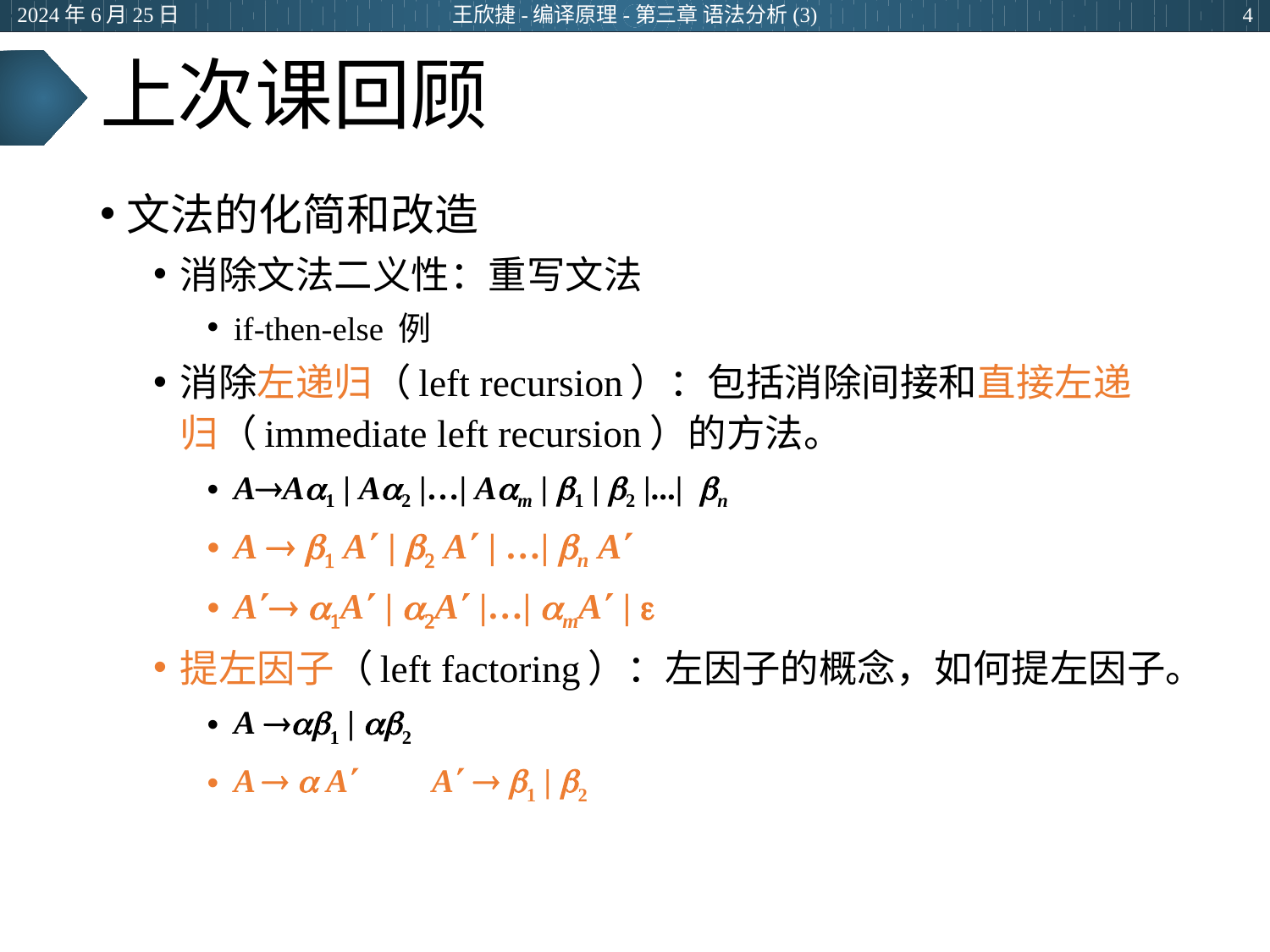

2024年6月25日
王欣捷-编译原理-第三章 语法分析(3)
4
# 上次课回顾
文法的化简和改造
消除文法二义性：重写文法
if-then-else 例
消除左递归（left recursion）：包括消除间接和直接左递归（immediate left recursion）的方法。
A→Aα1 | Aα2 |…| Aαm | β1 | β2 |...| βn
A → β1 A′ | β2 A′ | …| βn A′
A′→ α1A′ | α2A′ |…| αmA′ | ε
提左因子（left factoring）：左因子的概念，如何提左因子。
A →αβ1 | αβ2
A → α A′	A′ → β1 | β2